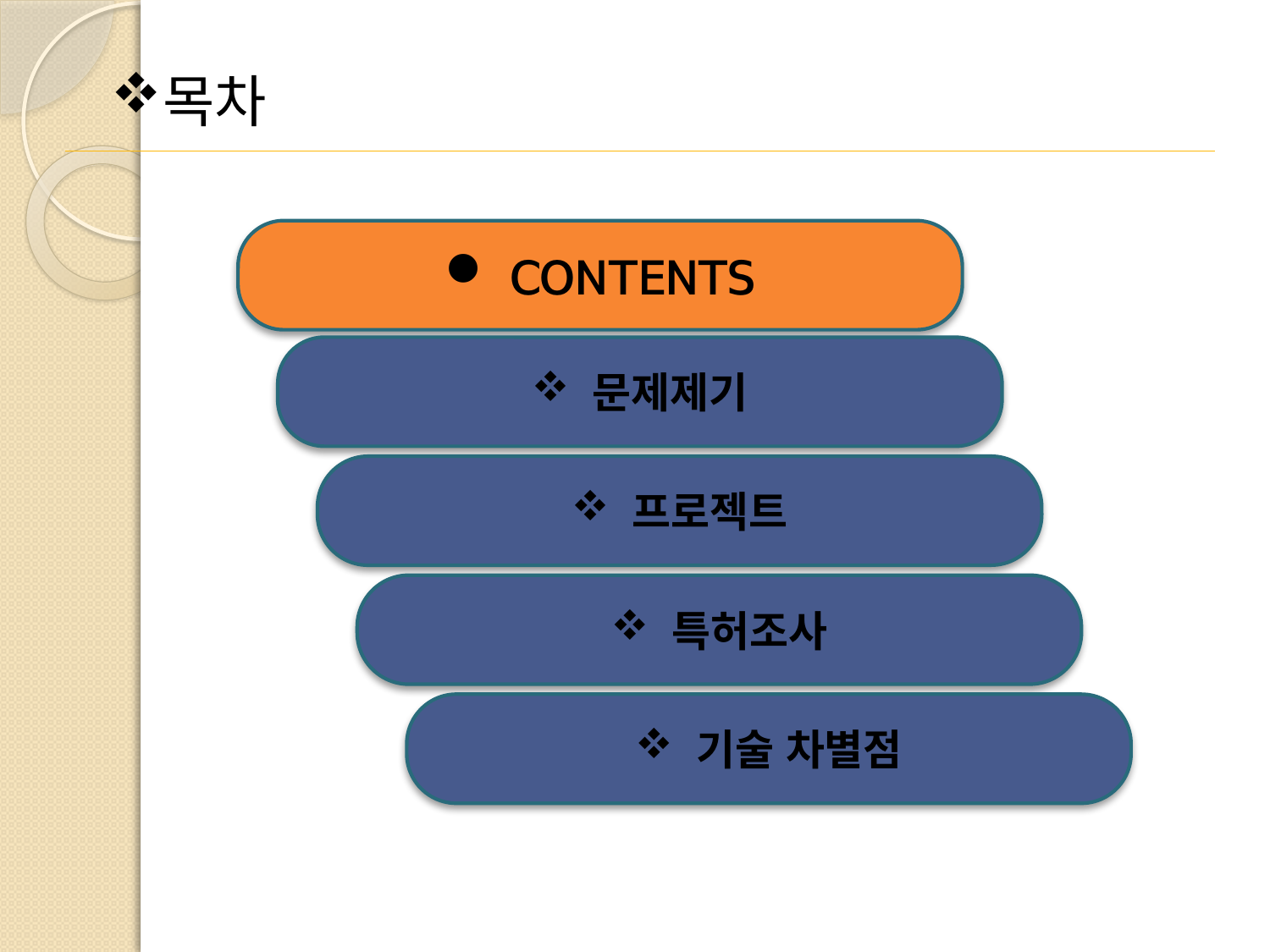

목차
 CONTENTS
 문제제기
 프로젝트
 특허조사
 기술 차별점